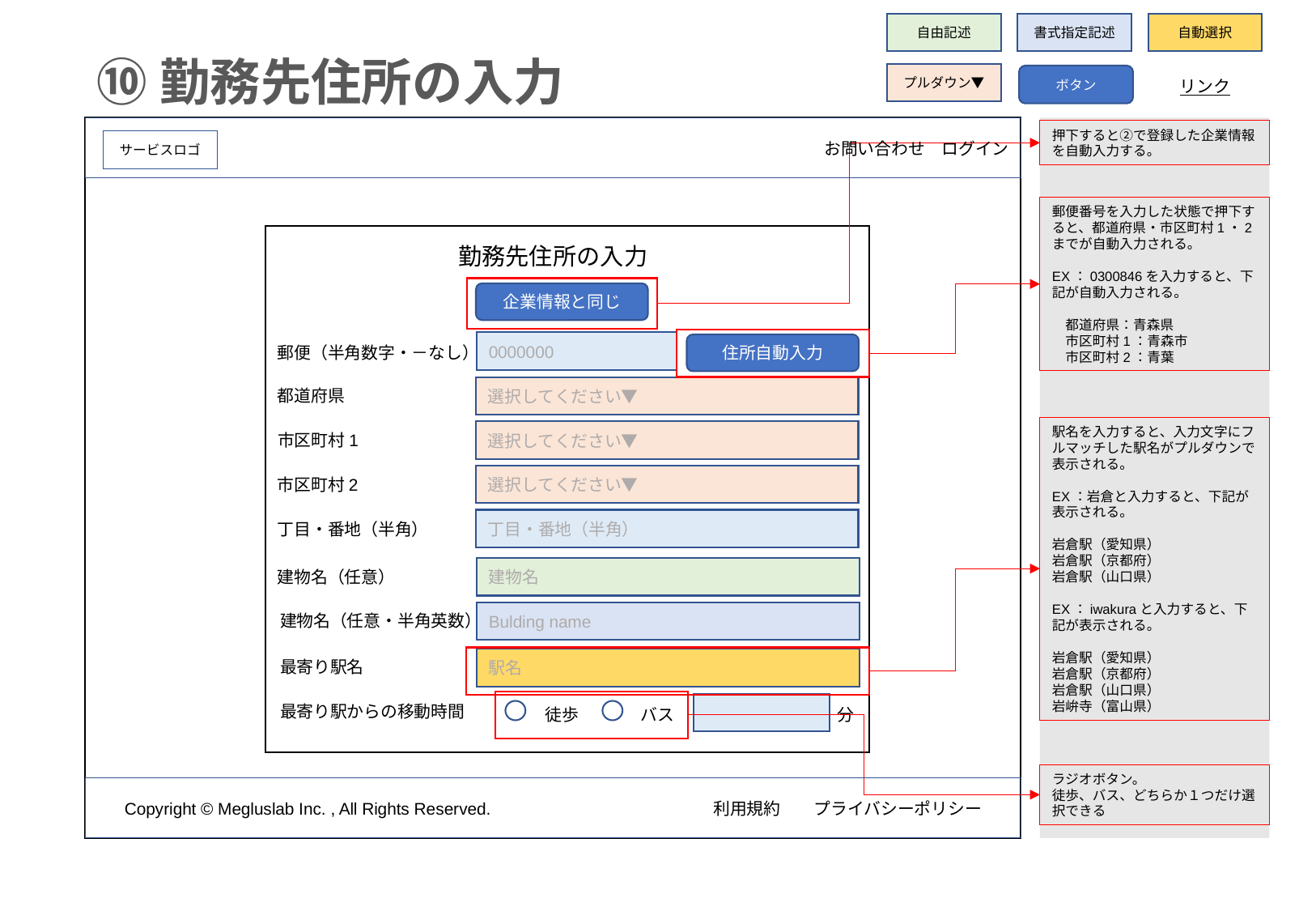

自由記述
書式指定記述
自動選択
⑩勤務先住所の入力
プルダウン▼
ボタン
リンク

　　　　　　　　　　　お問い合わせ　ログイン

押下すると②で登録した企業情報を自動入力する。
サービスロゴ
郵便番号を入力した状態で押下すると、都道府県・市区町村1・2までが自動入力される。

EX：0300846を入力すると、下記が自動入力される。

　都道府県：青森県
　市区町村1：青森市
　市区町村2：青葉

勤務先住所の入力

企業情報と同じ

0000000
住所自動入力
郵便（半角数字・－なし）
選択してください▼
都道府県
駅名を入力すると、入力文字にフルマッチした駅名がプルダウンで表示される。

EX：岩倉と入力すると、下記が表示される。

岩倉駅（愛知県）
岩倉駅（京都府）
岩倉駅（山口県）

EX：iwakuraと入力すると、下記が表示される。

岩倉駅（愛知県）
岩倉駅（京都府）
岩倉駅（山口県）
岩峅寺（富山県）
選択してください▼
市区町村1
選択してください▼
市区町村2
丁目・番地（半角）
丁目・番地（半角）
建物名
建物名（任意）
Bulding name
建物名（任意・半角英数）

駅名
最寄り駅名

最寄り駅からの移動時間
分
徒歩
バス

ラジオボタン。
徒歩、バス、どちらか１つだけ選択できる
Copyright © Megluslab Inc. , All Rights Reserved.　　　　　　　　　　　　　利用規約　　プライバシーポリシー